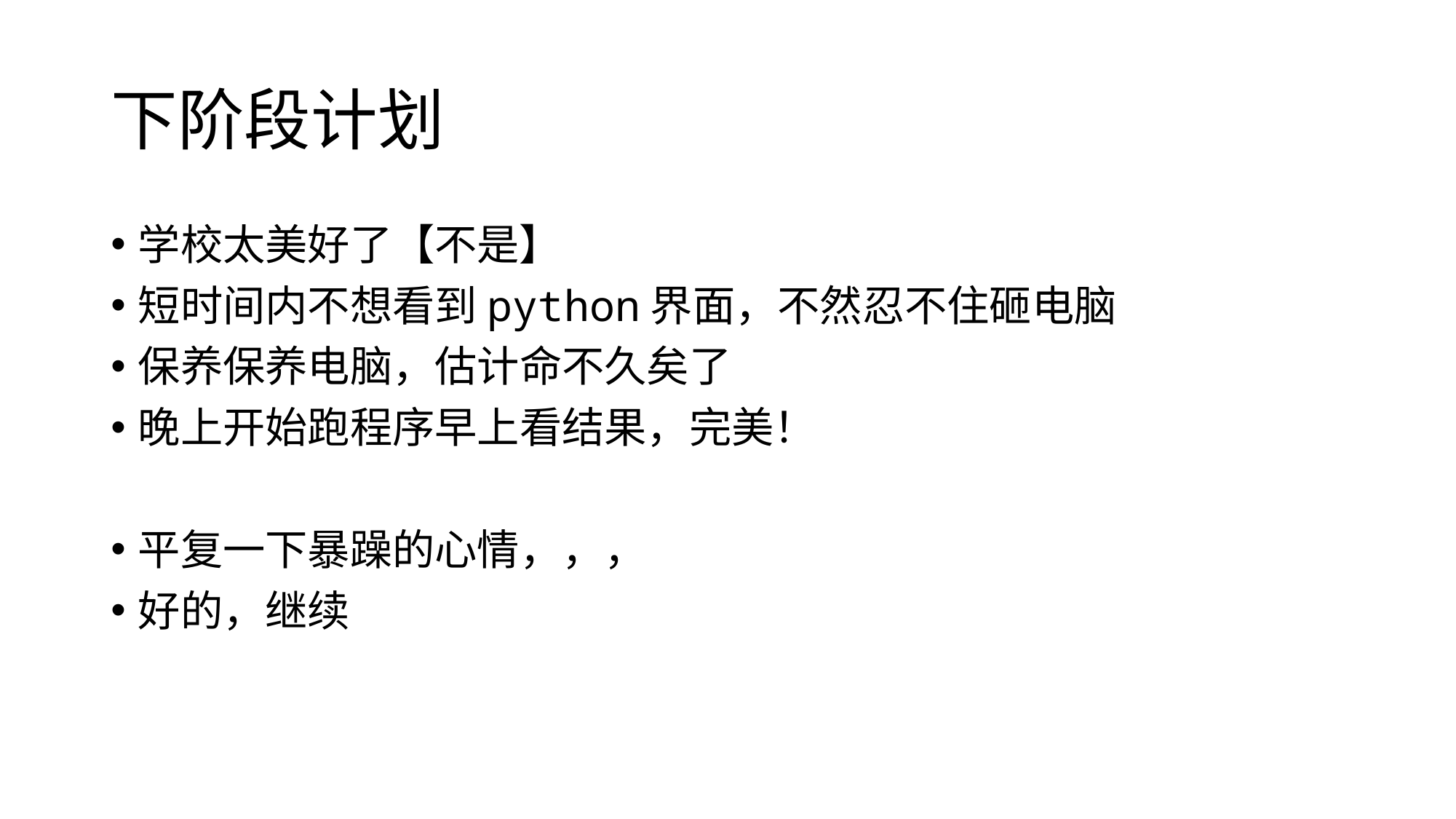

# 下阶段计划
学校太美好了【不是】
短时间内不想看到python界面，不然忍不住砸电脑
保养保养电脑，估计命不久矣了
晚上开始跑程序早上看结果，完美！

平复一下暴躁的心情，，，
好的，继续